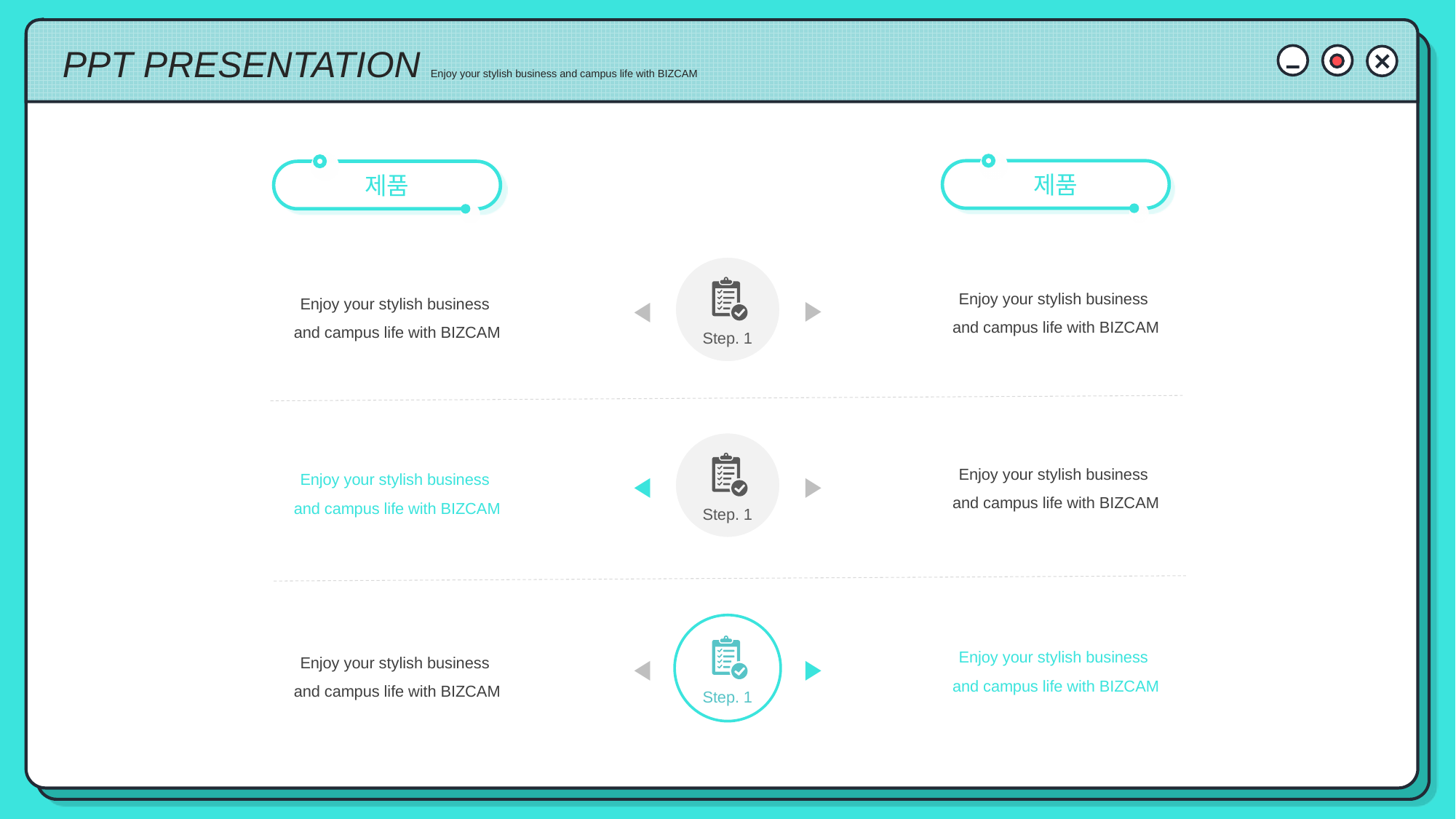

PPT PRESENTATION Enjoy your stylish business and campus life with BIZCAM

제품

제품

Enjoy your stylish business
and campus life with BIZCAM

Enjoy your stylish business
and campus life with BIZCAM
▶
◀
Step. 1

Enjoy your stylish business
and campus life with BIZCAM

Enjoy your stylish business
and campus life with BIZCAM
▶
◀
Step. 1

Enjoy your stylish business
and campus life with BIZCAM

Enjoy your stylish business
and campus life with BIZCAM
▶
◀
Step. 1